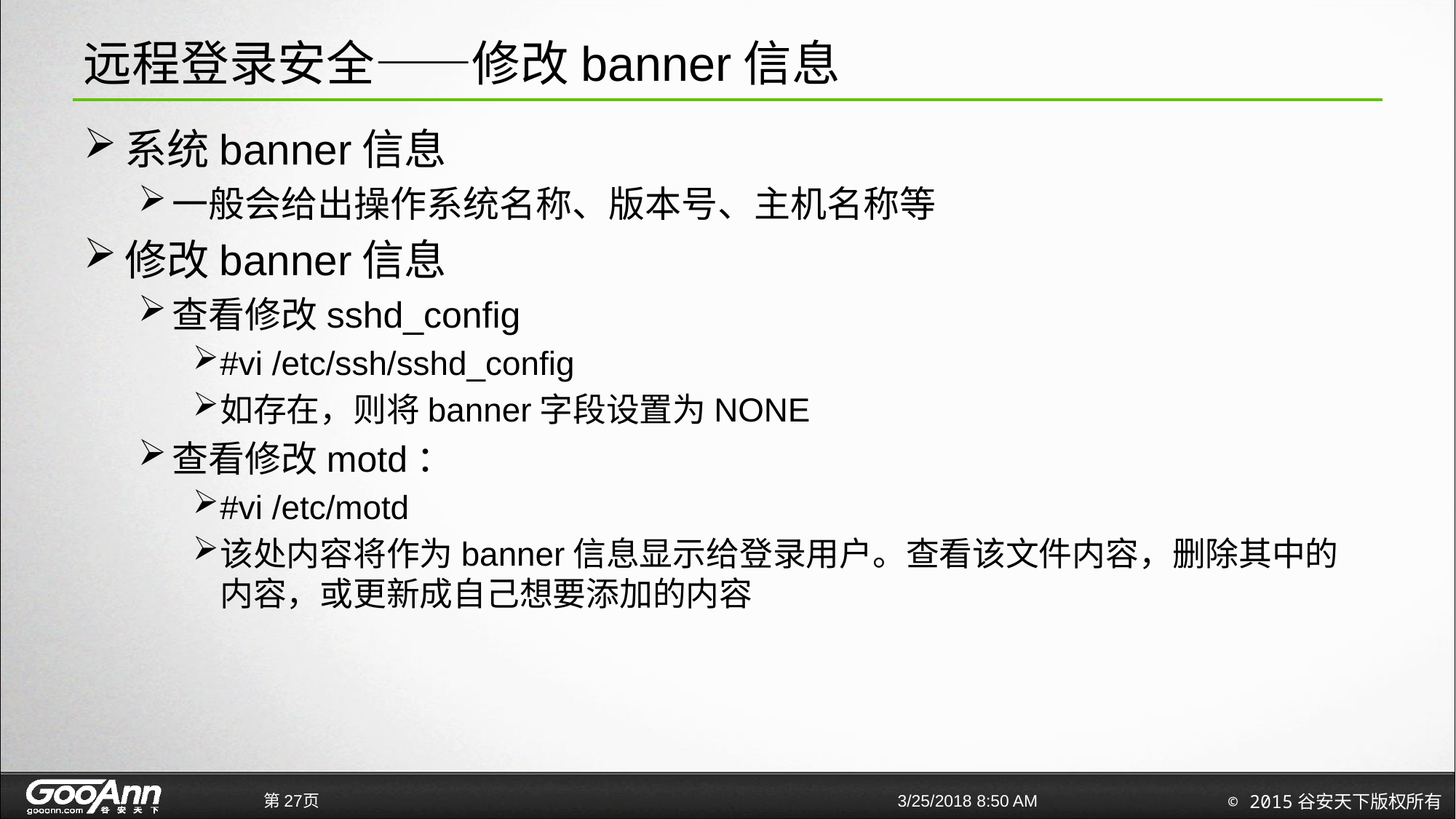

# 远程登录安全——修改banner信息
系统banner信息
一般会给出操作系统名称、版本号、主机名称等
修改banner信息
查看修改sshd_config
#vi /etc/ssh/sshd_config
如存在，则将banner字段设置为NONE
查看修改motd：
#vi /etc/motd
该处内容将作为banner信息显示给登录用户。查看该文件内容，删除其中的内容，或更新成自己想要添加的内容